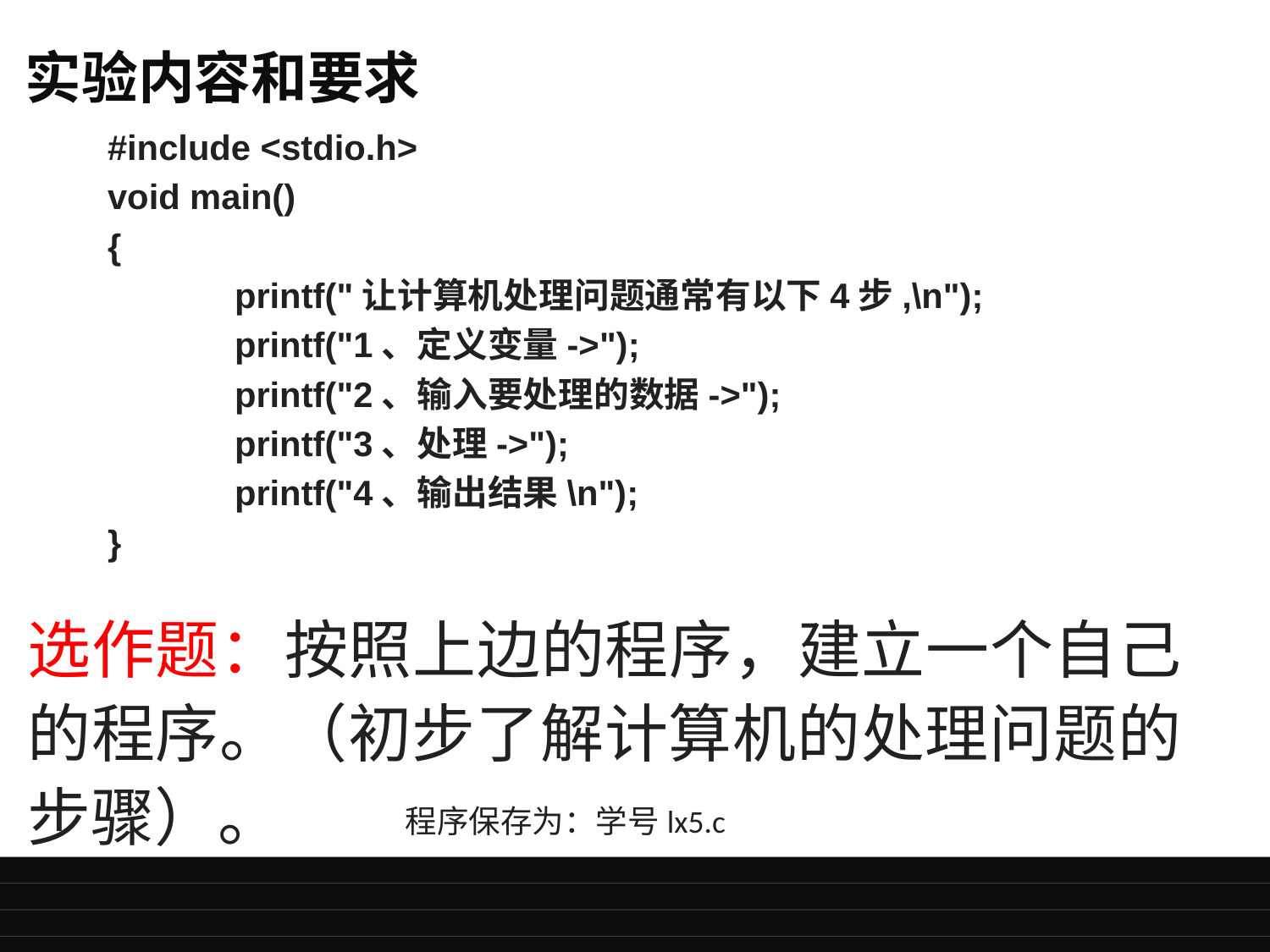

# 实验内容和要求
#include <stdio.h>
void main()
{
	printf("让计算机处理问题通常有以下4步,\n");
	printf("1、定义变量->");
	printf("2、输入要处理的数据->");
	printf("3、处理->");
	printf("4、输出结果\n");
}
选作题：按照上边的程序，建立一个自己的程序。（初步了解计算机的处理问题的步骤）。
程序保存为：学号lx5.c